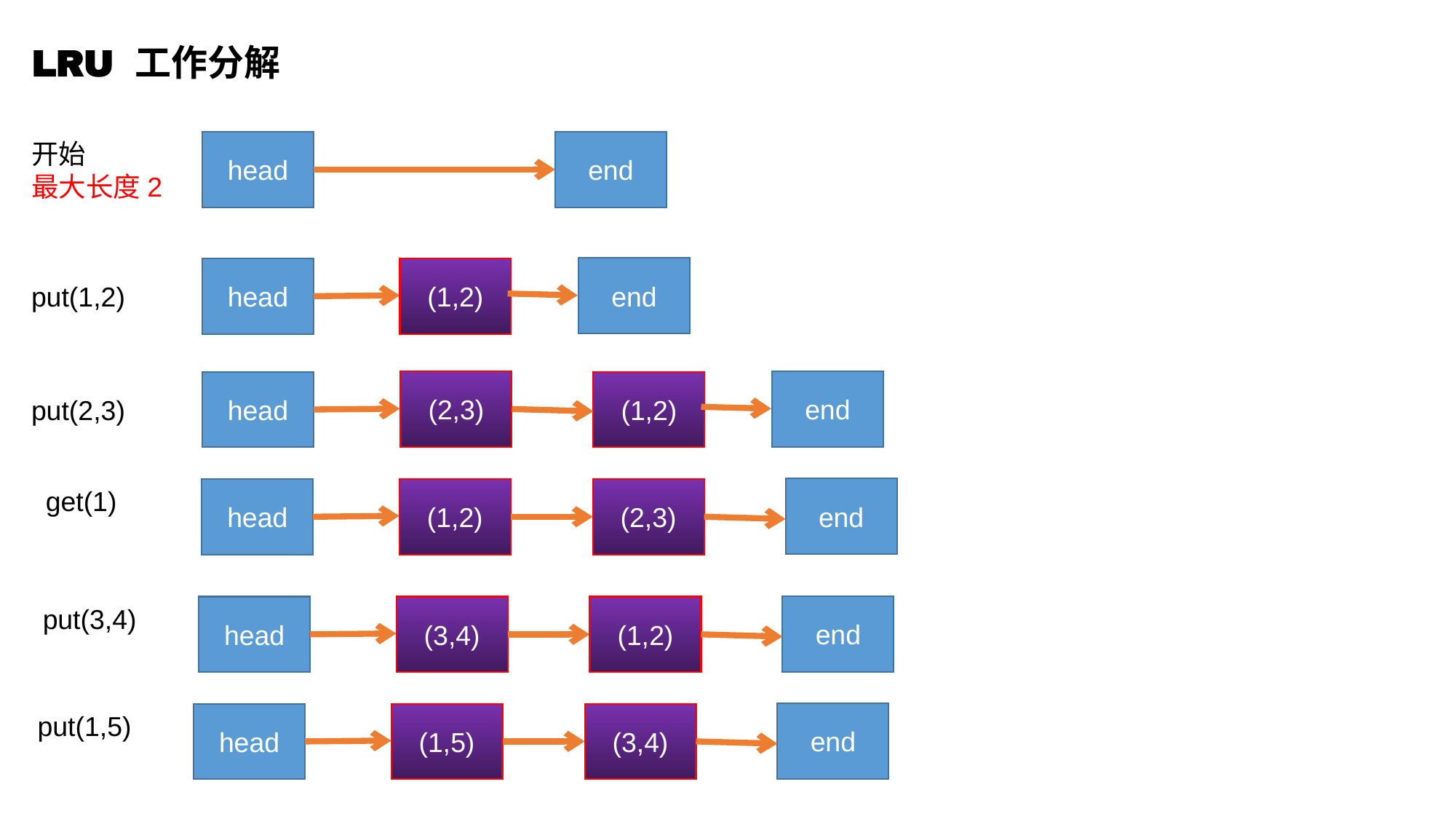

# LRU 工作分解
开始
最大长度2
head
end
end
head
(1,2)
put(1,2)
(2,3)
end
head
(1,2)
put(2,3)
end
get(1)
head
(1,2)
(2,3)
end
put(3,4)
head
(3,4)
(1,2)
end
put(1,5)
head
(1,5)
(3,4)